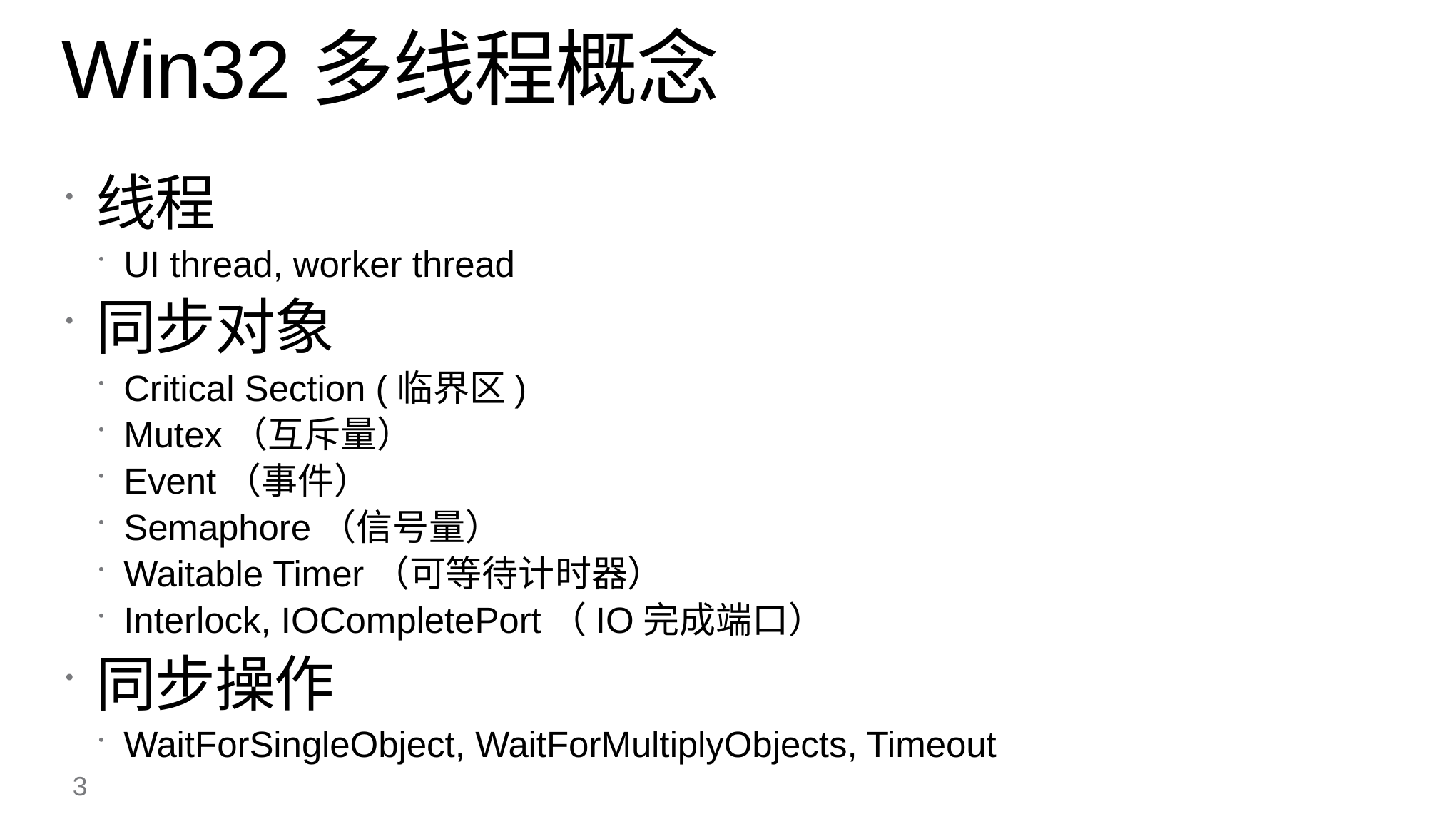

# Win32多线程概念
线程
UI thread, worker thread
同步对象
Critical Section (临界区)
Mutex（互斥量）
Event（事件）
Semaphore（信号量）
Waitable Timer（可等待计时器）
Interlock, IOCompletePort（IO完成端口）
同步操作
WaitForSingleObject, WaitForMultiplyObjects, Timeout
3